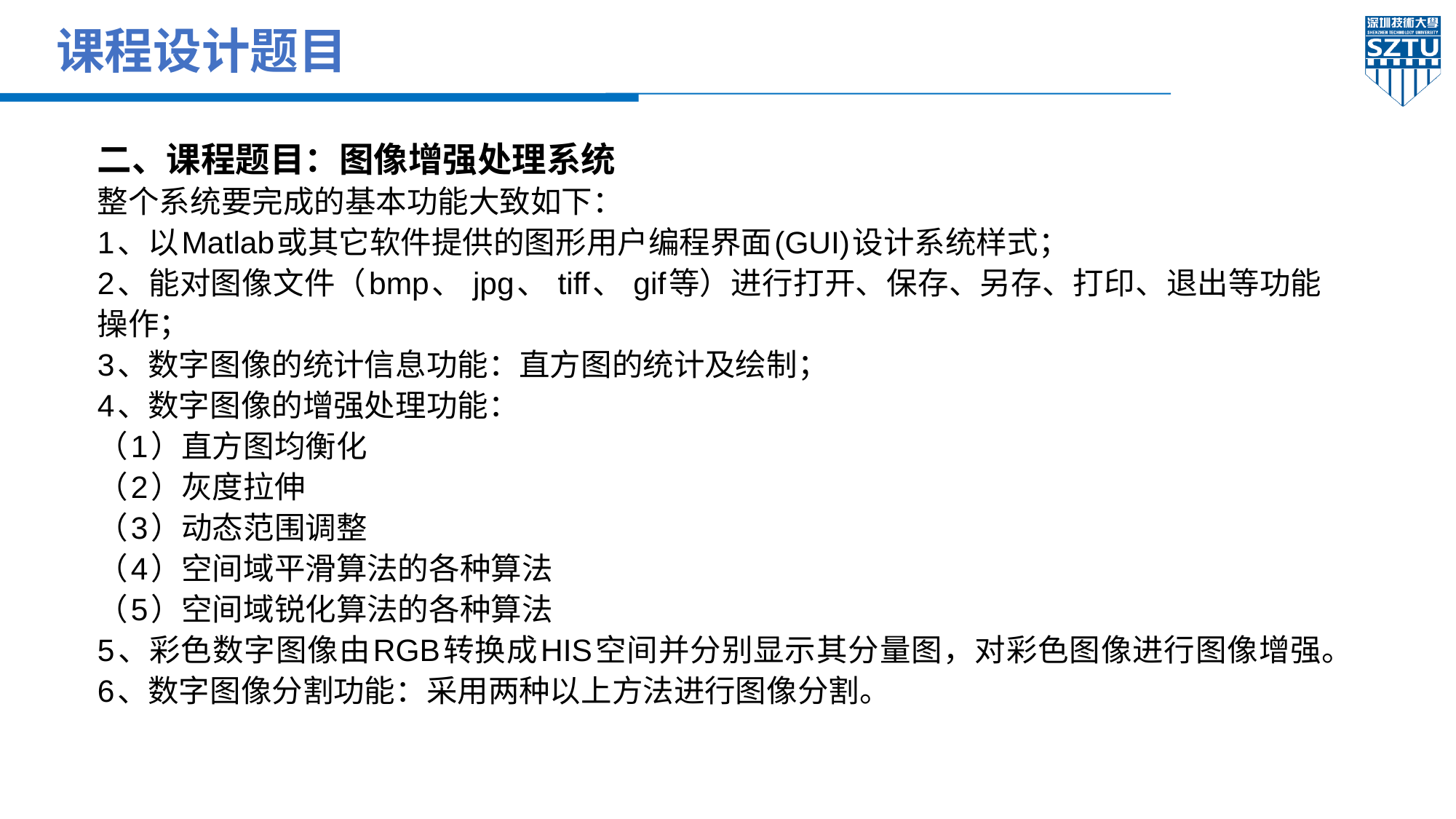

# 课程设计题目
二、课程题目：图像增强处理系统
整个系统要完成的基本功能大致如下：
1、以Matlab或其它软件提供的图形用户编程界面(GUI)设计系统样式；
2、能对图像文件（bmp、 jpg、 tiff、 gif等）进行打开、保存、另存、打印、退出等功能操作；
3、数字图像的统计信息功能：直方图的统计及绘制；
4、数字图像的增强处理功能：
（1）直方图均衡化
（2）灰度拉伸
（3）动态范围调整
（4）空间域平滑算法的各种算法
（5）空间域锐化算法的各种算法
5、彩色数字图像由RGB转换成HIS空间并分别显示其分量图，对彩色图像进行图像增强。
6、数字图像分割功能：采用两种以上方法进行图像分割。